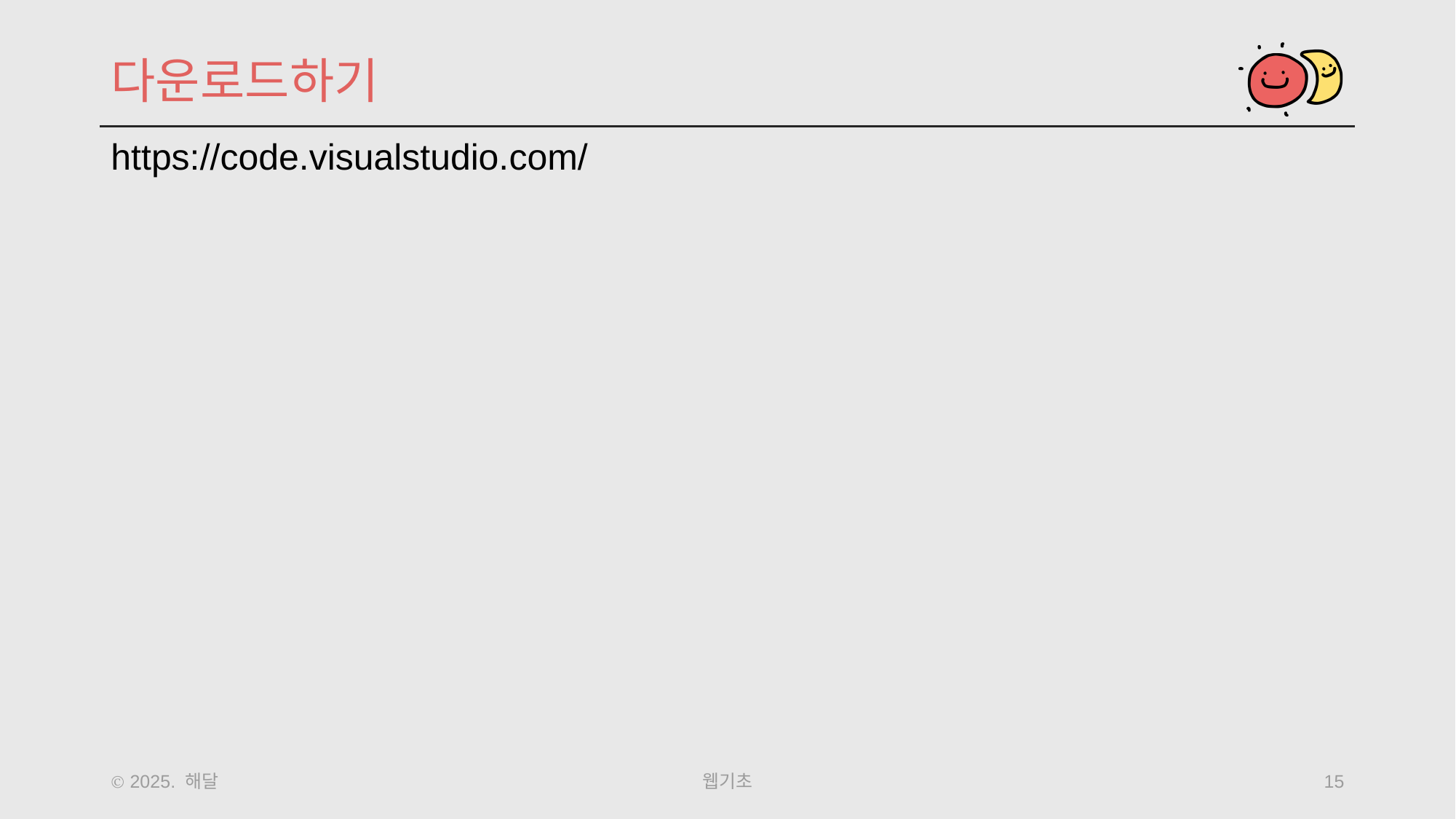

다운로드하기
https://code.visualstudio.com/
Ⓒ 2025. 해달
웹기초
15